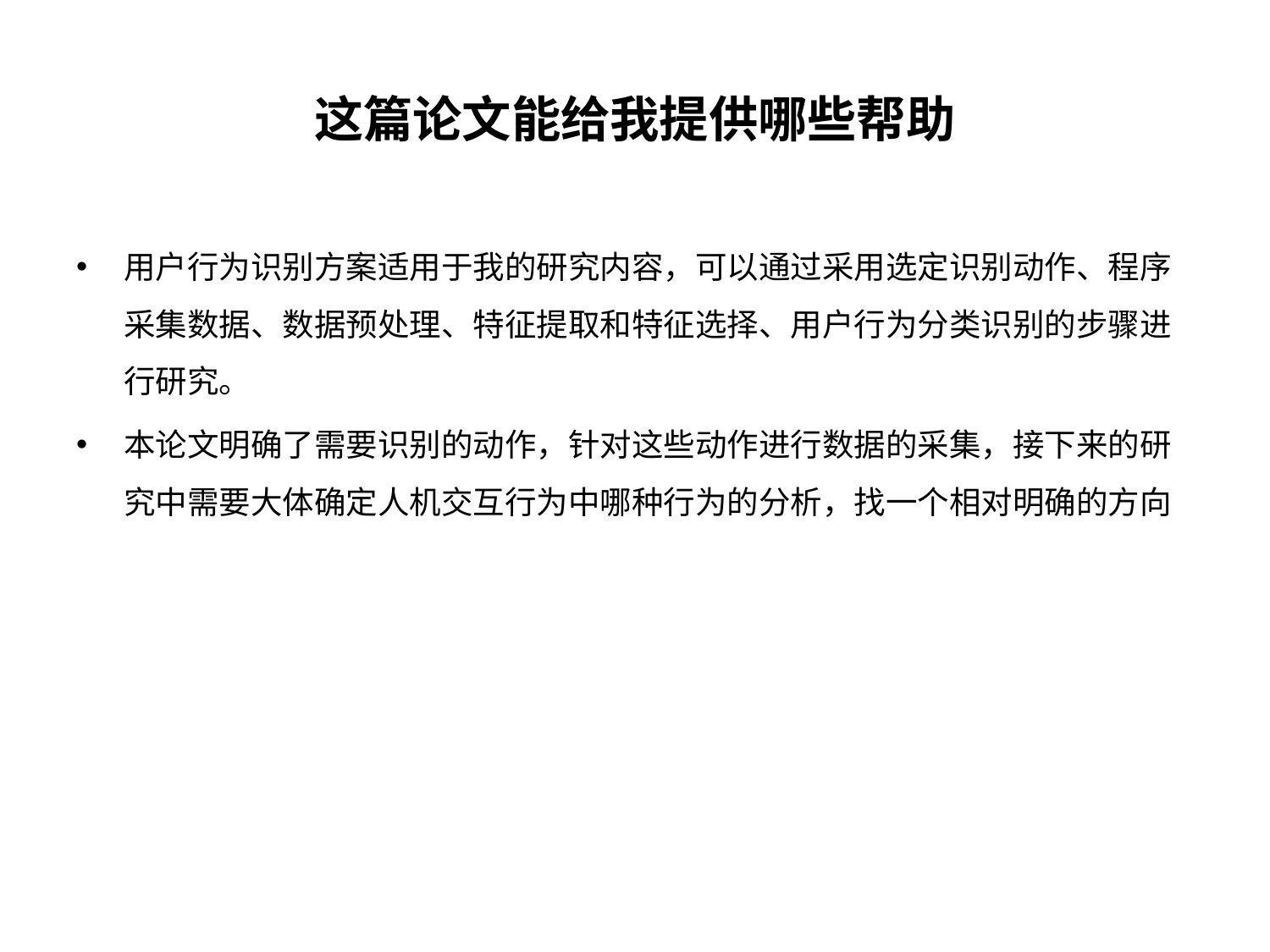

# 这篇论文能给我提供哪些帮助
用户行为识别方案适用于我的研究内容，可以通过采用选定识别动作、程序采集数据、数据预处理、特征提取和特征选择、用户行为分类识别的步骤进行研究。
本论文明确了需要识别的动作，针对这些动作进行数据的采集，接下来的研究中需要大体确定人机交互行为中哪种行为的分析，找一个相对明确的方向